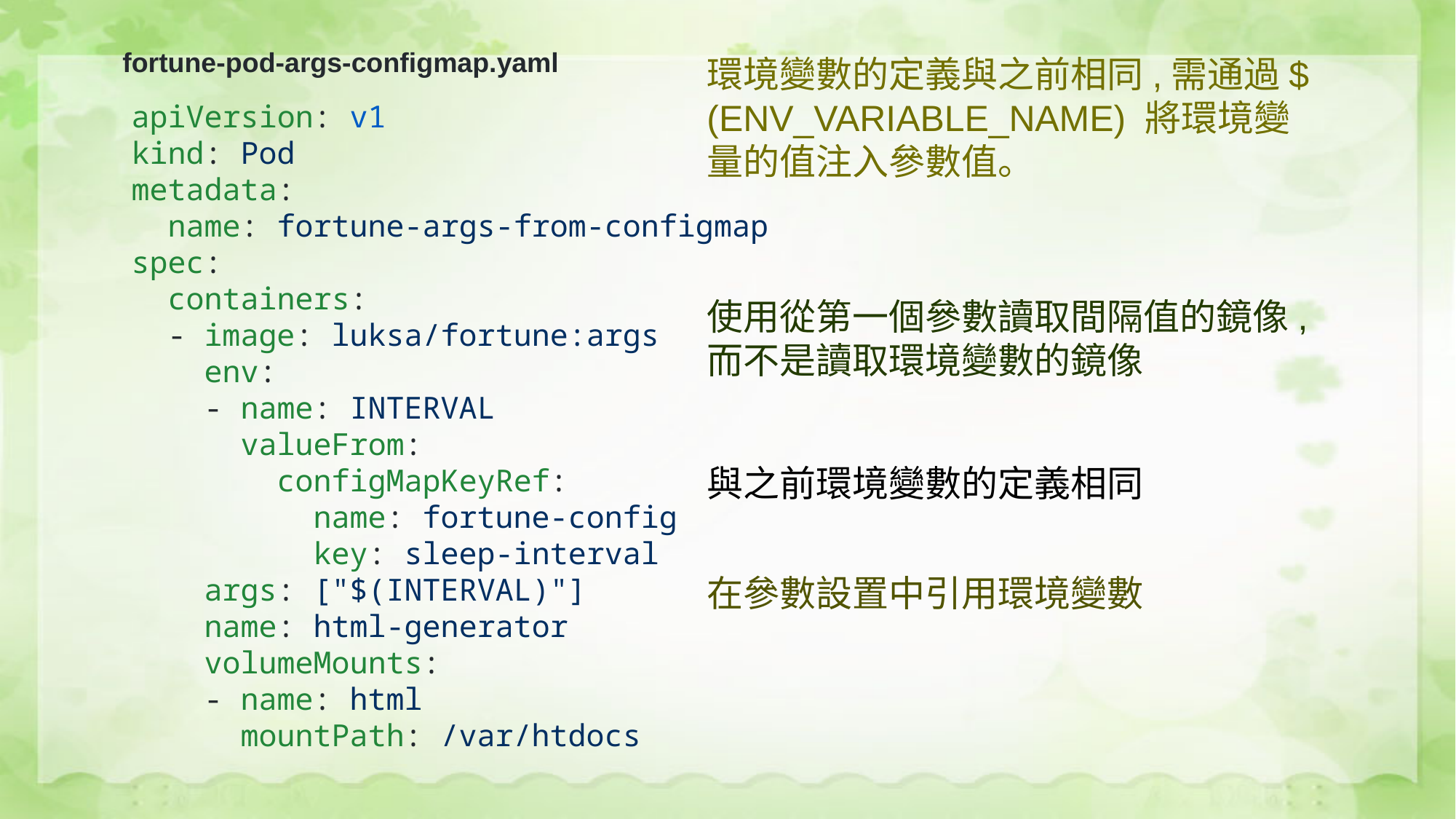

fortune-pod-args-configmap.yaml
環境變數的定義與之前相同,需通過$(ENV_VARIABLE_NAME) 將環境變量的值注入參數值。
apiVersion: v1
kind: Pod
metadata:
  name: fortune-args-from-configmap
spec:
  containers:
  - image: luksa/fortune:args
    env:
    - name: INTERVAL
      valueFrom:
        configMapKeyRef:
          name: fortune-config
          key: sleep-interval
    args: ["$(INTERVAL)"]
    name: html-generator
    volumeMounts:
    - name: html
      mountPath: /var/htdocs
使用從第一個參數讀取間隔值的鏡像,而不是讀取環境變數的鏡像
與之前環境變數的定義相同
在參數設置中引用環境變數